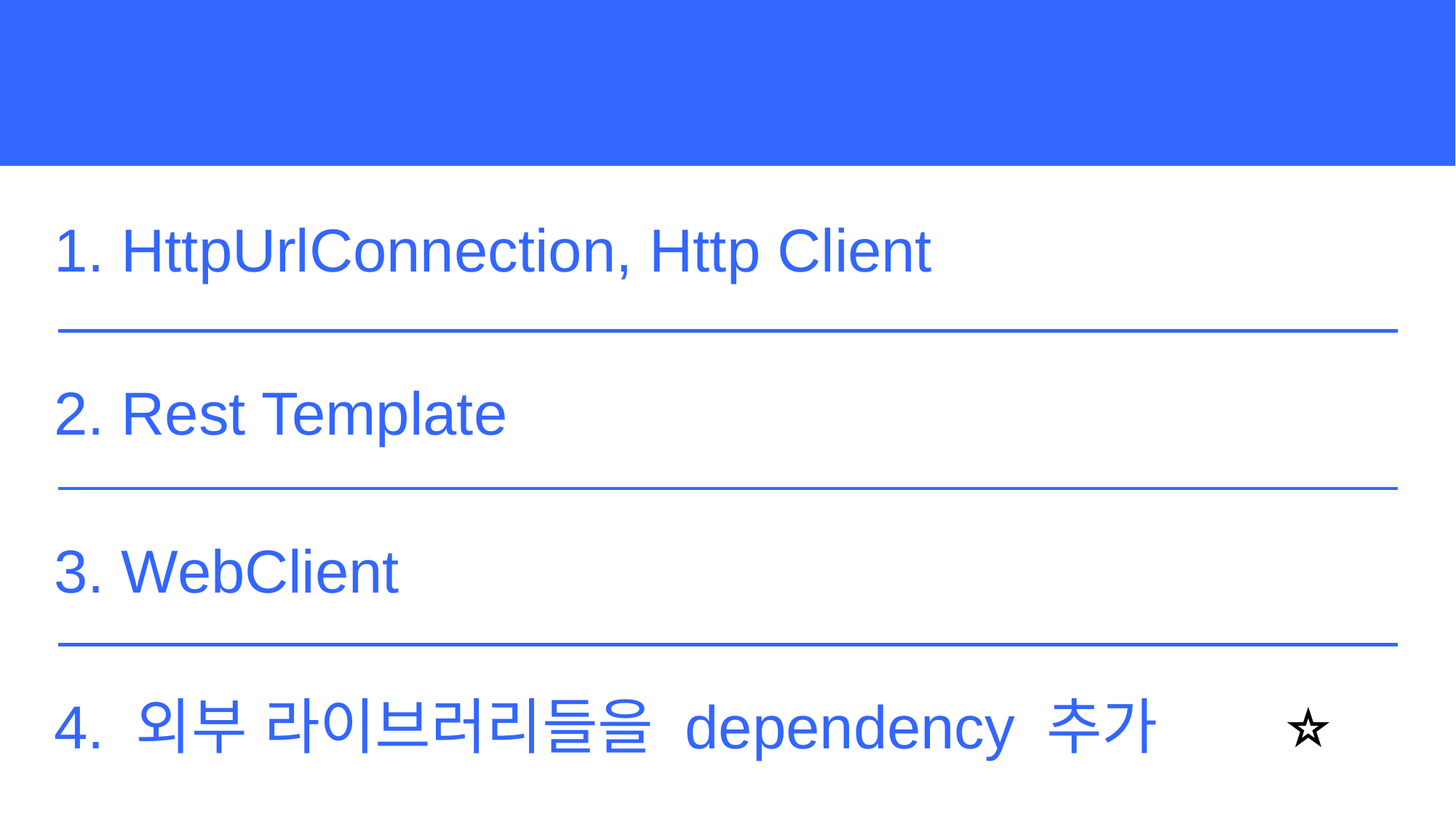

스프링부트에서 외부 API 연동하는 방법
1. HttpUrlConnection, Http Client
2. Rest Template
3. WebClient
⭐
4. 외부 라이브러리들을 dependency 추가